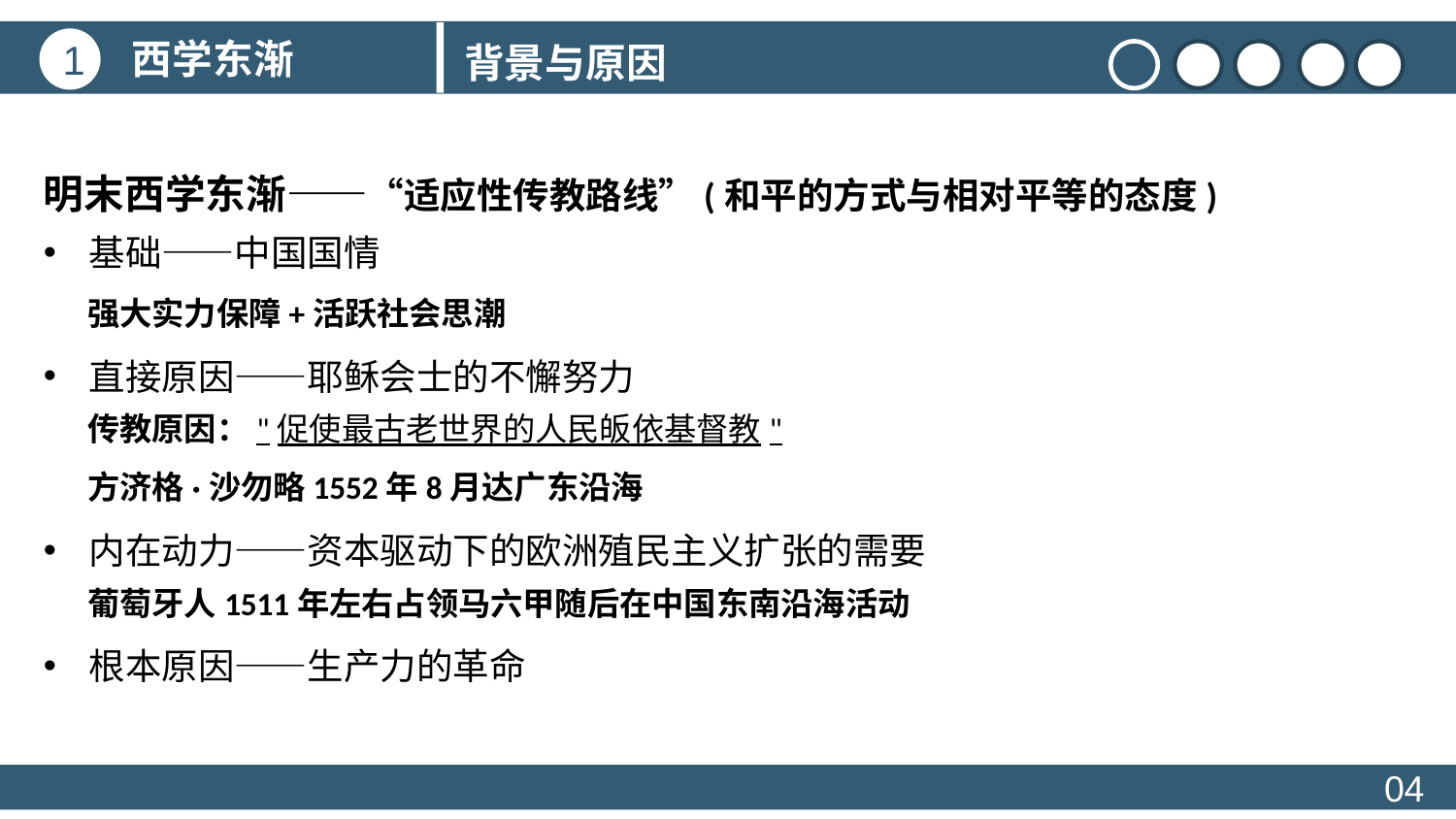

西学东渐
1
背景与原因
明末西学东渐——“适应性传教路线”(和平的方式与相对平等的态度)
基础——中国国情
     强大实力保障+活跃社会思潮
直接原因——耶稣会士的不懈努力
     传教原因："促使最古老世界的人民皈依基督教"
     方济格·沙勿略1552年8月达广东沿海
内在动力——资本驱动下的欧洲殖民主义扩张的需要
     葡萄牙人1511年左右占领马六甲随后在中国东南沿海活动
根本原因——生产力的革命

04